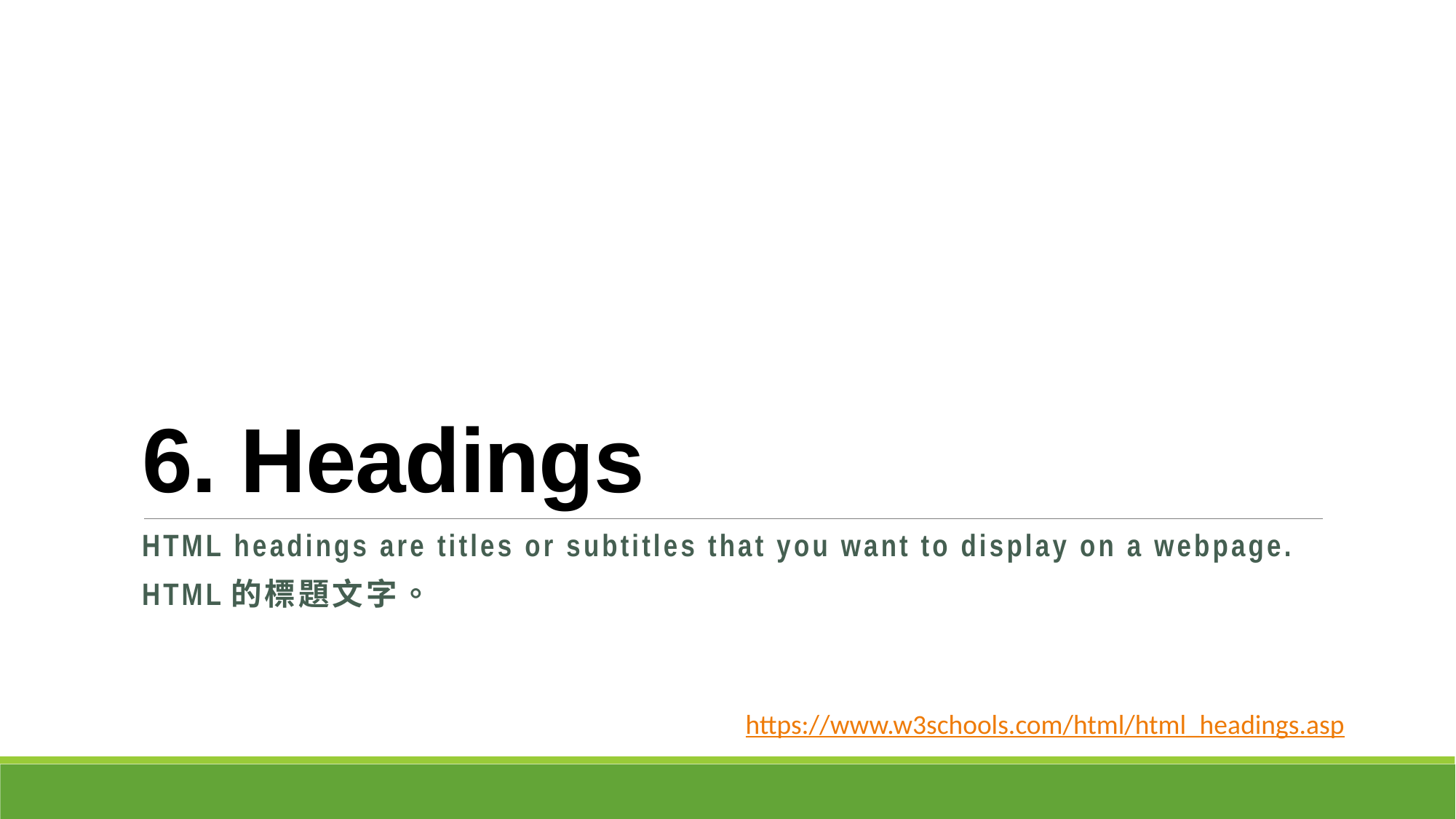

# 6. Headings
HTML headings are titles or subtitles that you want to display on a webpage.
HTML的標題文字。
https://www.w3schools.com/html/html_headings.asp